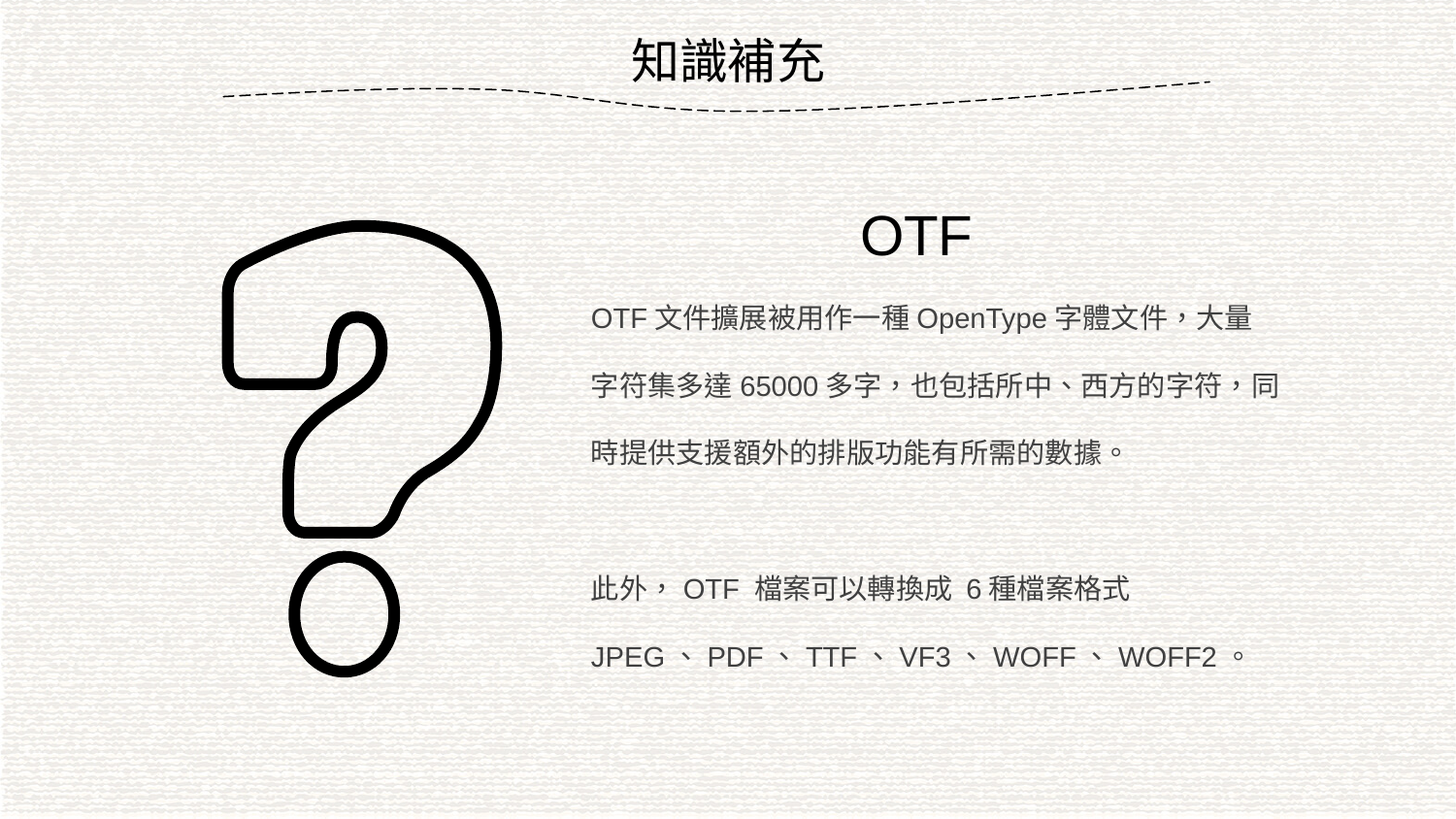

知識補充

OTF

OTF文件擴展被用作一種OpenType字體文件，大量字符集多達65000多字，也包括所中、西方的字符，同時提供支援額外的排版功能有所需的數據。

此外，OTF 檔案可以轉換成 6種檔案格式 JPEG、PDF、TTF、VF3、WOFF、WOFF2。